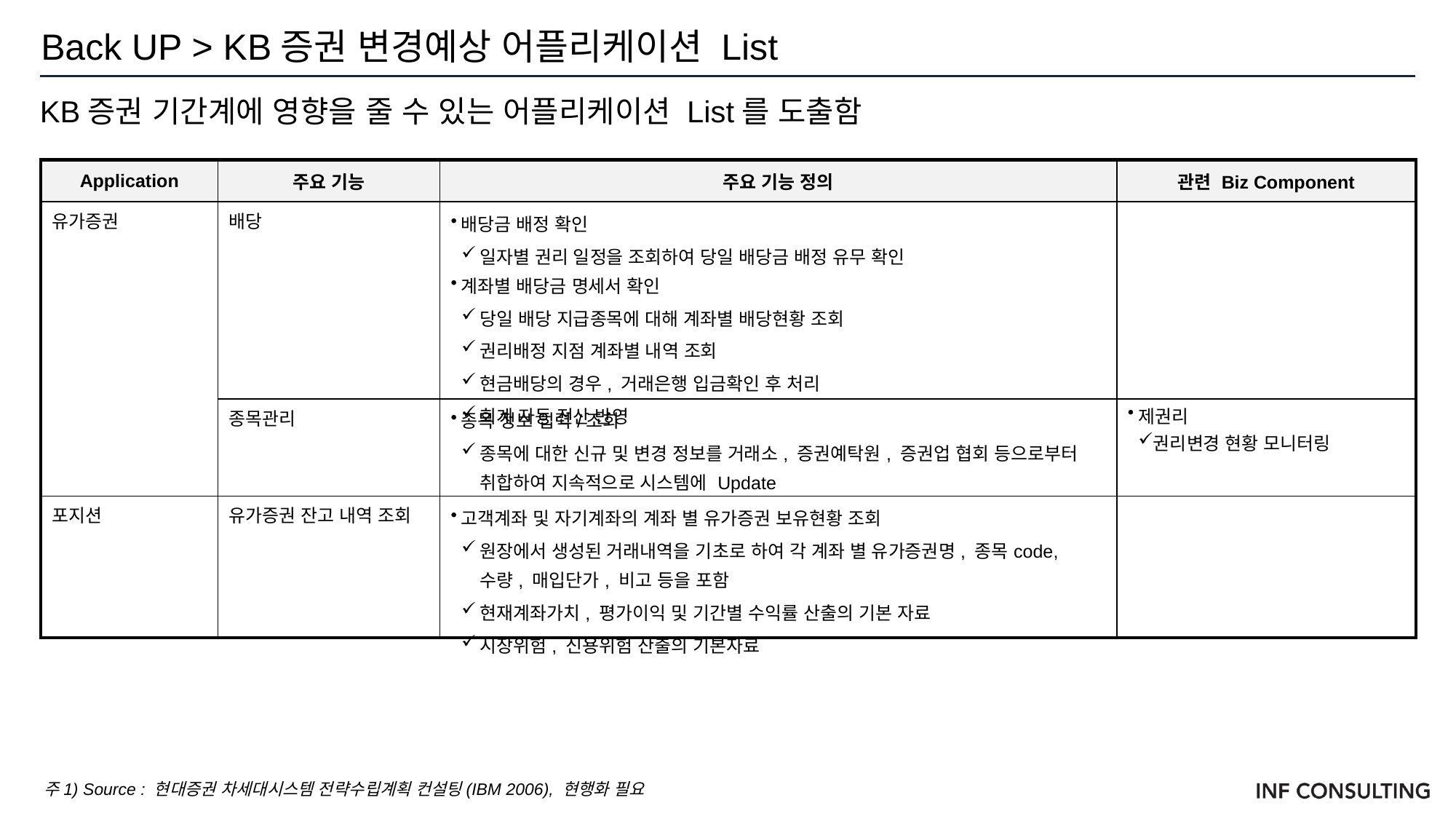

# Back UP > KB증권 변경예상 어플리케이션 List
KB증권 기간계에 영향을 줄 수 있는 어플리케이션 List를 도출함
| Application | 주요 기능 | 주요 기능 정의 | 관련 Biz Component |
| --- | --- | --- | --- |
| 유가증권 | 배당 | 배당금 배정 확인 일자별 권리 일정을 조회하여 당일 배당금 배정 유무 확인 계좌별 배당금 명세서 확인 당일 배당 지급종목에 대해 계좌별 배당현황 조회 권리배정 지점 계좌별 내역 조회 현금배당의 경우, 거래은행 입금확인 후 처리 회계 자동 전산 반영 |  |
|  | 종목관리 | 종목 정보 입력/조회 종목에 대한 신규 및 변경 정보를 거래소, 증권예탁원, 증권업 협회 등으로부터 취합하여 지속적으로 시스템에 Update | 제권리 권리변경 현황 모니터링 |
| 포지션 | 유가증권 잔고 내역 조회 | 고객계좌 및 자기계좌의 계좌 별 유가증권 보유현황 조회 원장에서 생성된 거래내역을 기초로 하여 각 계좌 별 유가증권명, 종목code, 수량, 매입단가, 비고 등을 포함 현재계좌가치, 평가이익 및 기간별 수익률 산출의 기본 자료 시장위험, 신용위험 산출의 기본자료 |  |
주1) Source : 현대증권 차세대시스템 전략수립계획 컨설팅(IBM 2006), 현행화 필요